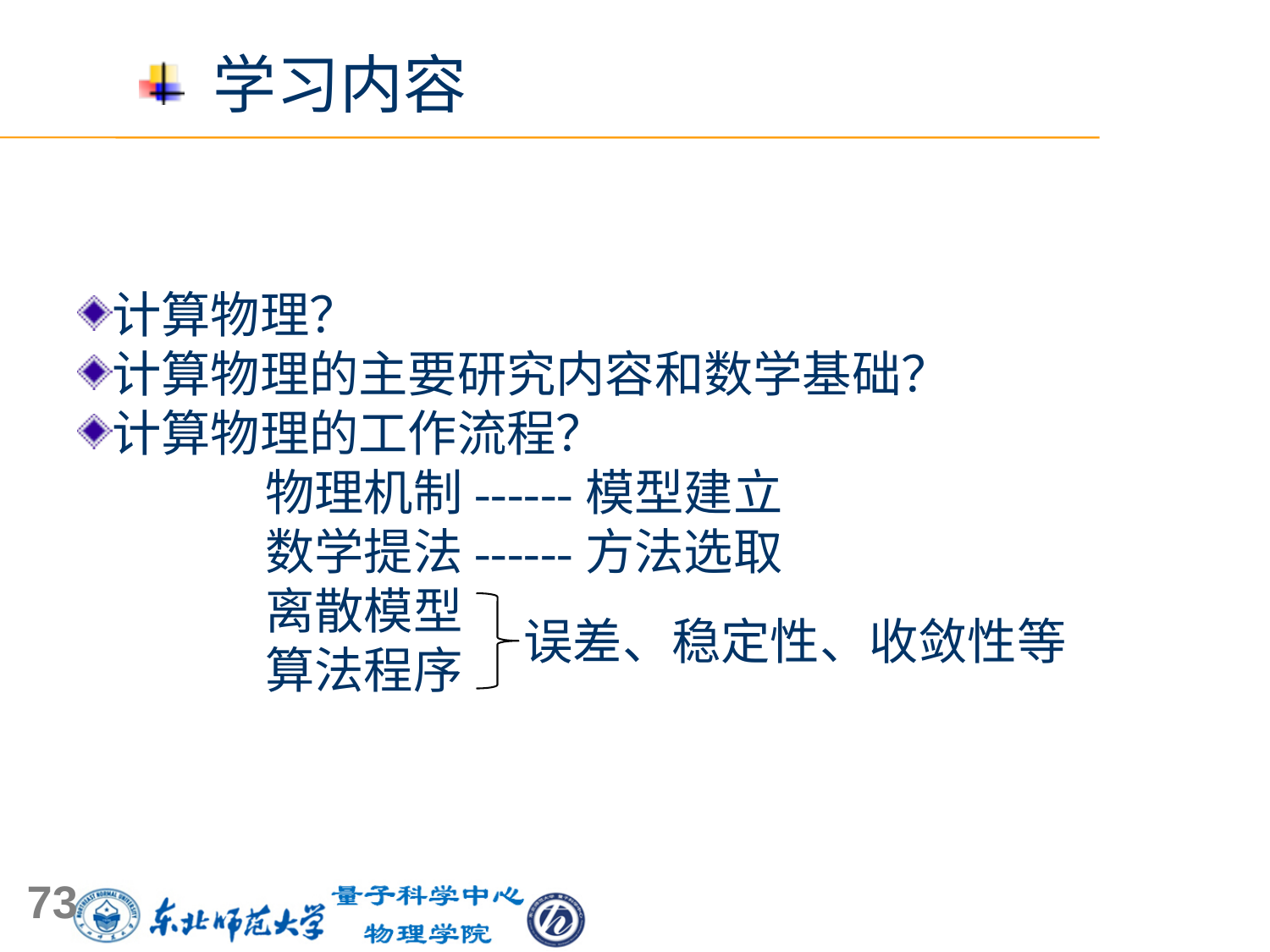

学习内容

计算物理？
计算物理的主要研究内容和数学基础？
计算物理的工作流程？
                物理机制------模型建立
                数学提法------方法选取
                离散模型
                算法程序

误差、稳定性、收敛性等
73